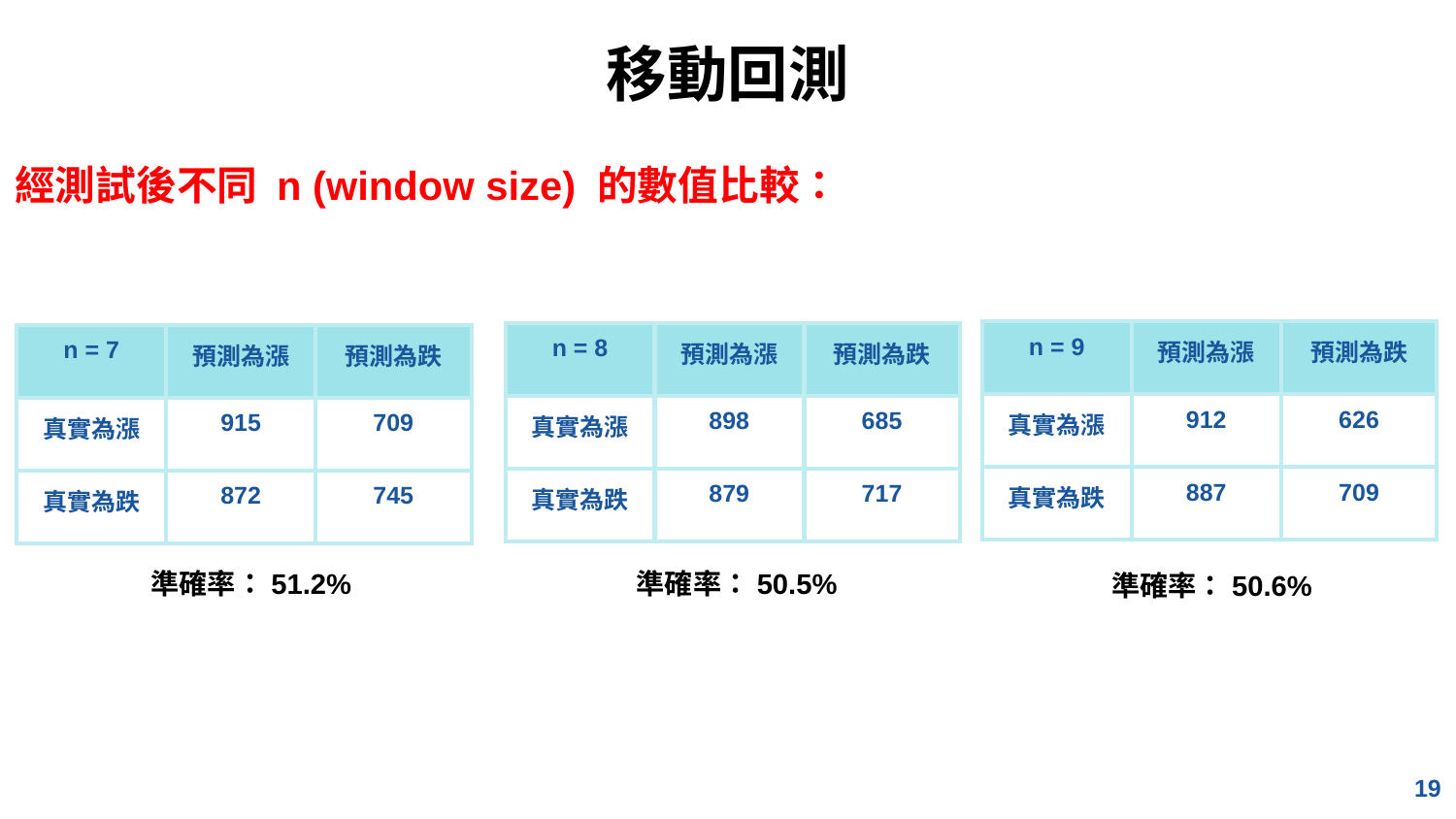

# 移動回測
經測試後不同 n (window size) 的數值比較：
| n = 9 | 預測為漲 | 預測為跌 |
| --- | --- | --- |
| 真實為漲 | 912 | 626 |
| 真實為跌 | 887 | 709 |
| n = 8 | 預測為漲 | 預測為跌 |
| --- | --- | --- |
| 真實為漲 | 898 | 685 |
| 真實為跌 | 879 | 717 |
| n = 7 | 預測為漲 | 預測為跌 |
| --- | --- | --- |
| 真實為漲 | 915 | 709 |
| 真實為跌 | 872 | 745 |
準確率：51.2%
準確率：50.5%
準確率：50.6%
19